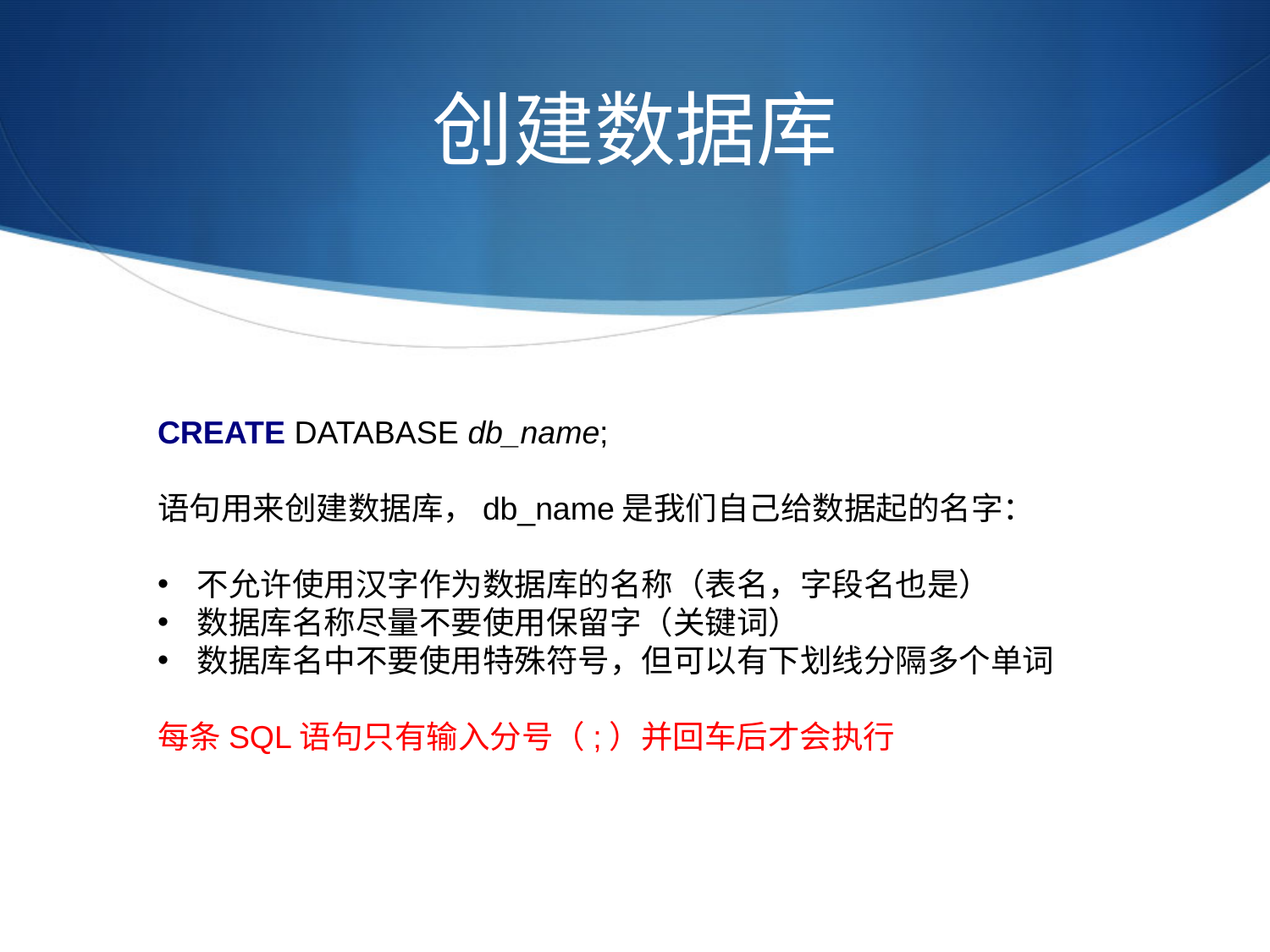

# 创建数据库
CREATE DATABASE db_name;

语句用来创建数据库，db_name是我们自己给数据起的名字：

不允许使用汉字作为数据库的名称（表名，字段名也是）
数据库名称尽量不要使用保留字（关键词）
数据库名中不要使用特殊符号，但可以有下划线分隔多个单词

每条SQL语句只有输入分号（;）并回车后才会执行